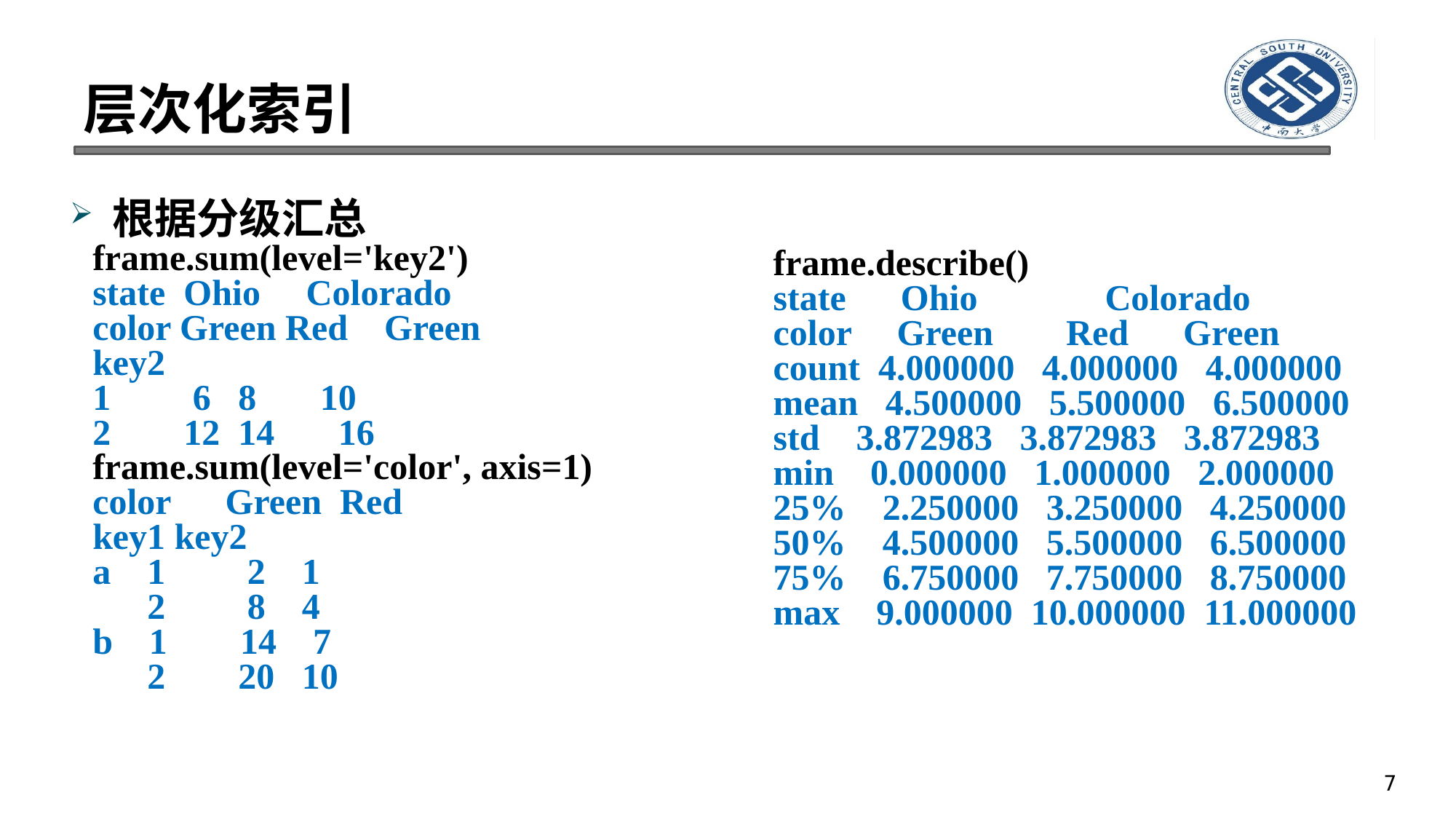

# 层次化索引
根据分级汇总
frame.sum(level='key2')
state  Ohio     Colorado
color Green Red    Green
key2
1         6   8       10
2        12  14       16
frame.sum(level='color', axis=1)
color      Green  Red
key1 key2
a    1         2    1
      2         8    4
b    1        14    7
      2        20   10

frame.describe()
state      Ohio              Colorado
color     Green        Red      Green
count  4.000000   4.000000   4.000000
mean   4.500000   5.500000   6.500000
std    3.872983   3.872983   3.872983
min    0.000000   1.000000   2.000000
25%    2.250000   3.250000   4.250000
50%    4.500000   5.500000   6.500000
75%    6.750000   7.750000   8.750000
max    9.000000  10.000000  11.000000
7